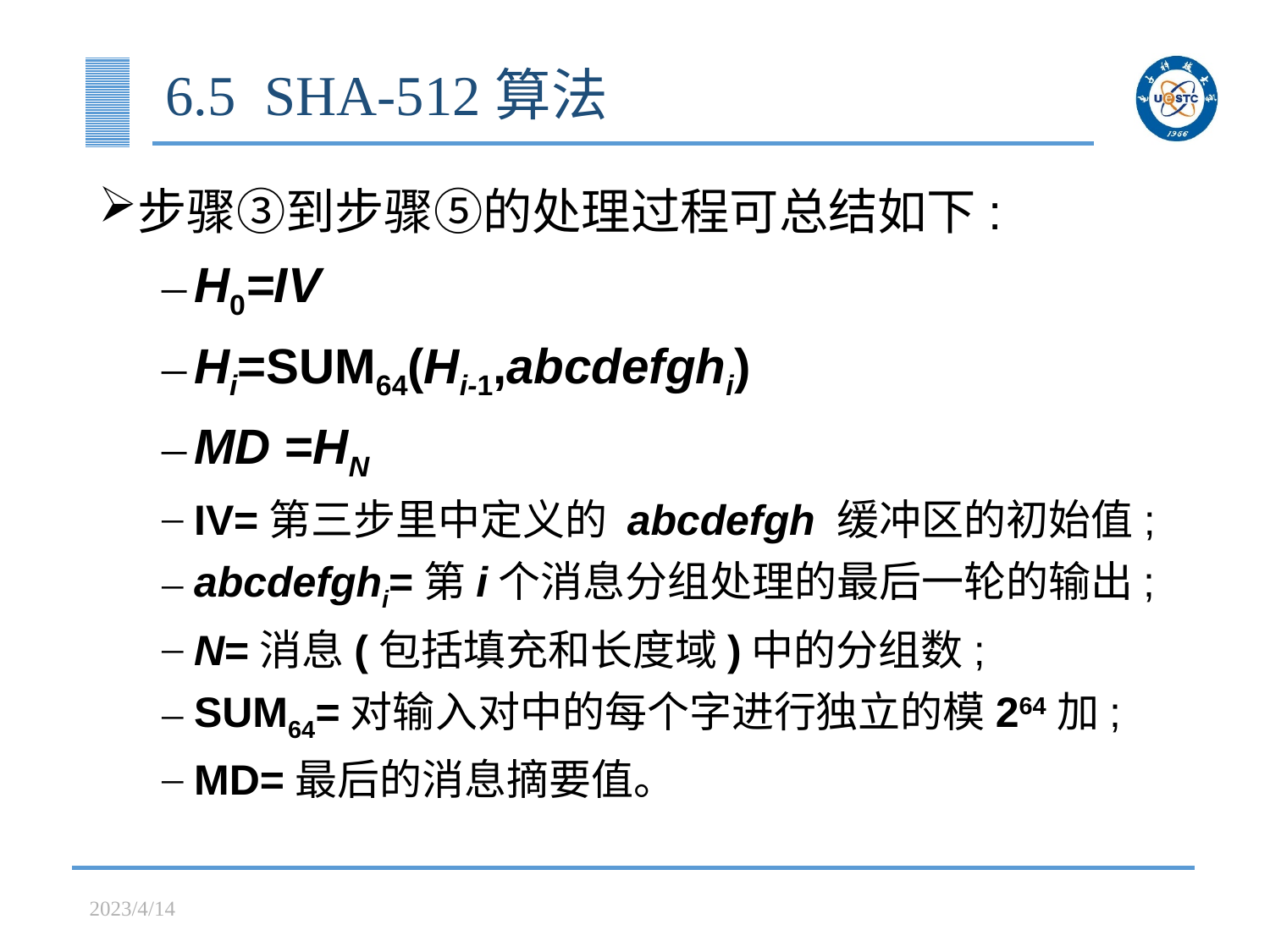

# 6.5  SHA-512算法
步骤③到步骤⑤的处理过程可总结如下:
H0=IV
Hi=SUM64(Hi-1,abcdefghi)
MD =HN
IV=第三步里中定义的 abcdefgh 缓冲区的初始值;
abcdefghi=第i个消息分组处理的最后一轮的输出;
N=消息(包括填充和长度域)中的分组数;
SUM64=对输入对中的每个字进行独立的模264加;
MD=最后的消息摘要值。
2023/4/14